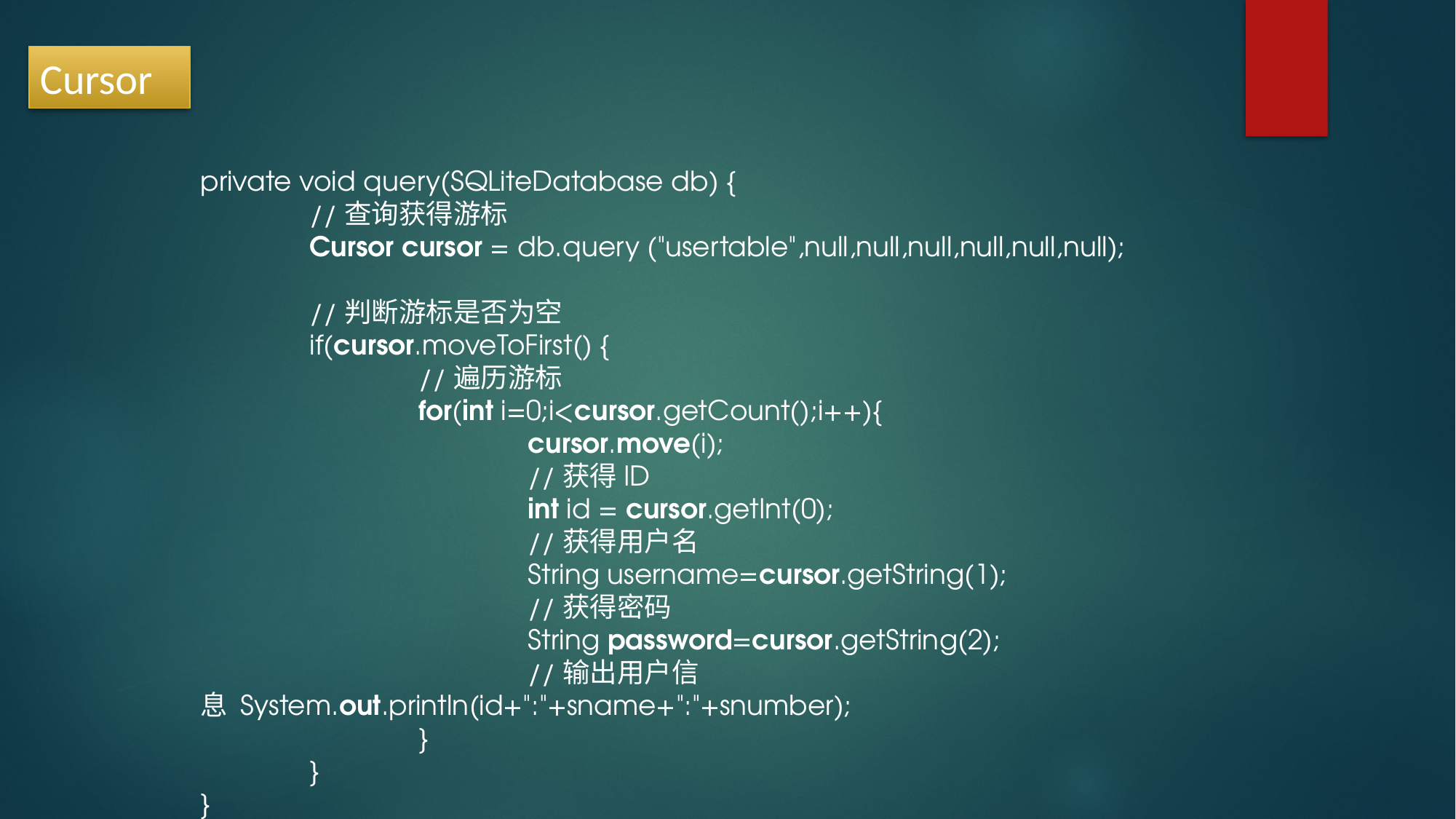

Cursor
private void query(SQLiteDatabase db) {
	//查询获得游标
	Cursor cursor = db.query ("usertable",null,null,null,null,null,null);

	//判断游标是否为空
	if(cursor.moveToFirst() {
		//遍历游标
		for(int i=0;i<cursor.getCount();i++){
			cursor.move(i);
			//获得ID
			int id = cursor.getInt(0);
			//获得用户名
			String username=cursor.getString(1);
			//获得密码
			String password=cursor.getString(2);
			//输出用户信息 System.out.println(id+":"+sname+":"+snumber);
		}
	}
}